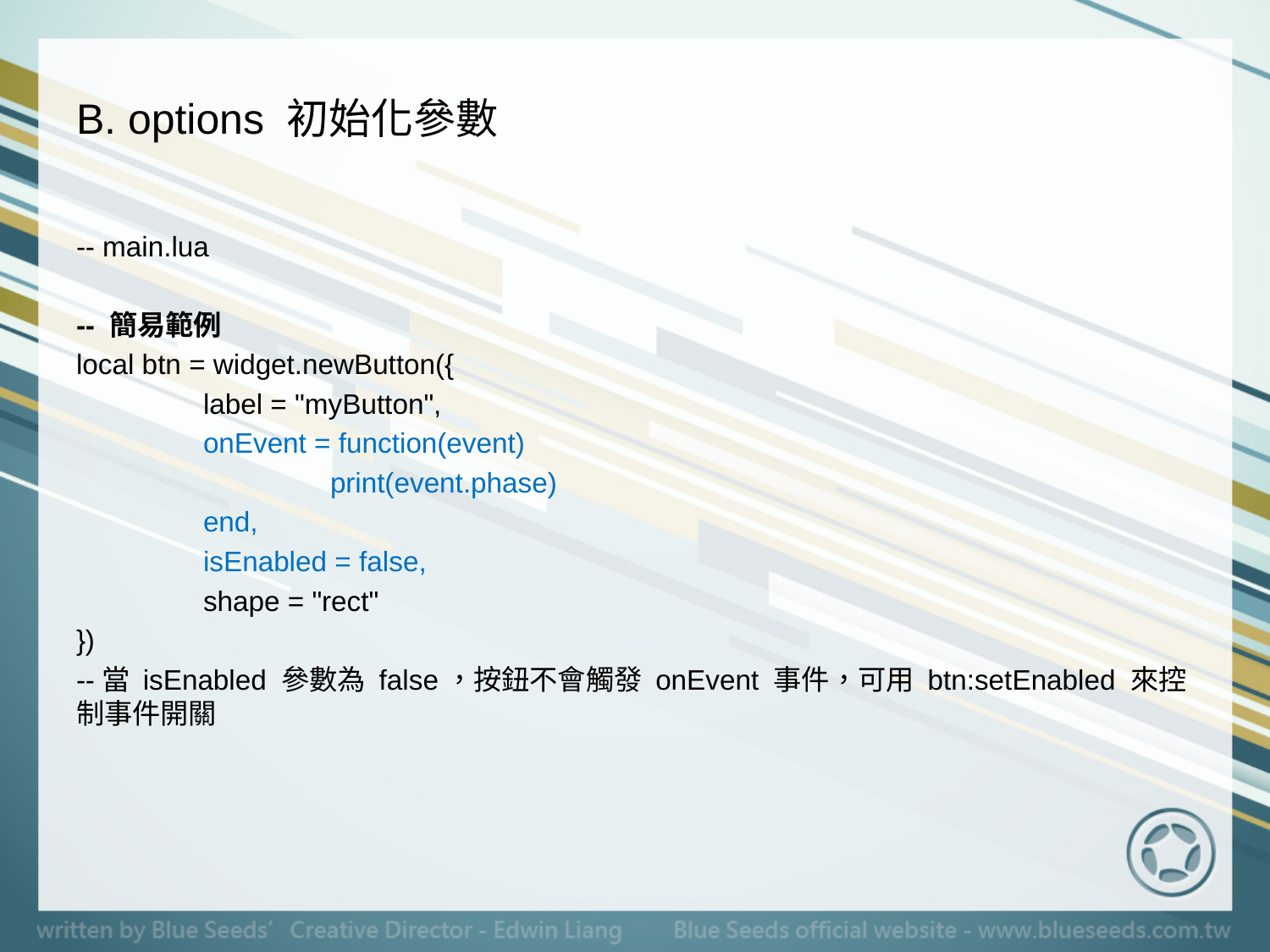

# B. options 初始化參數
-- main.lua

-- 簡易範例
local btn = widget.newButton({
	label = "myButton",
	onEvent = function(event)
		print(event.phase)
	end,
	isEnabled = false,
	shape = "rect"
})
--當 isEnabled 參數為 false，按鈕不會觸發 onEvent 事件，可用 btn:setEnabled 來控制事件開關